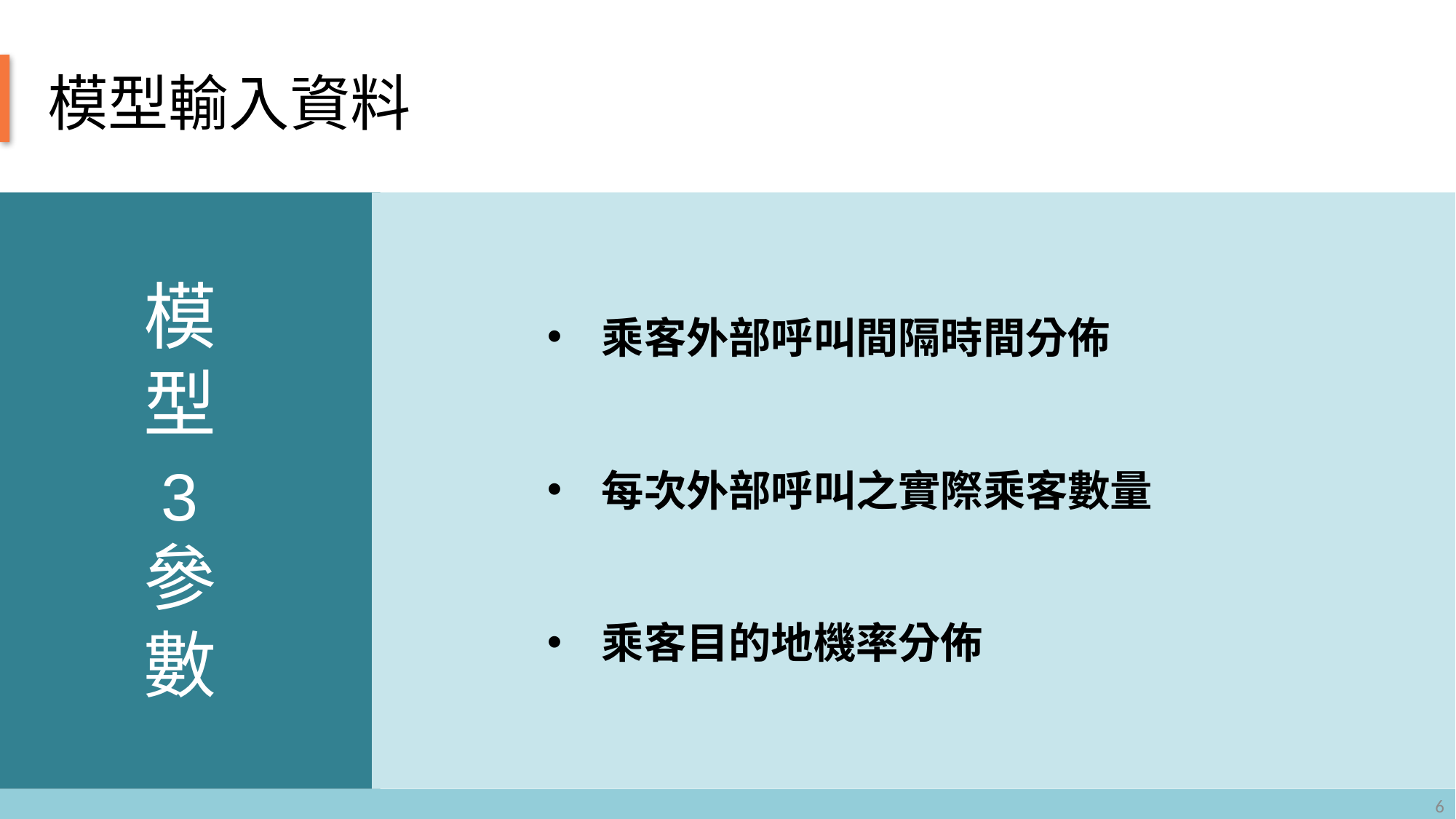

模型輸入資料

模型

參數
乘客外部呼叫間隔時間分佈

每次外部呼叫之實際乘客數量

乘客目的地機率分佈
3
6